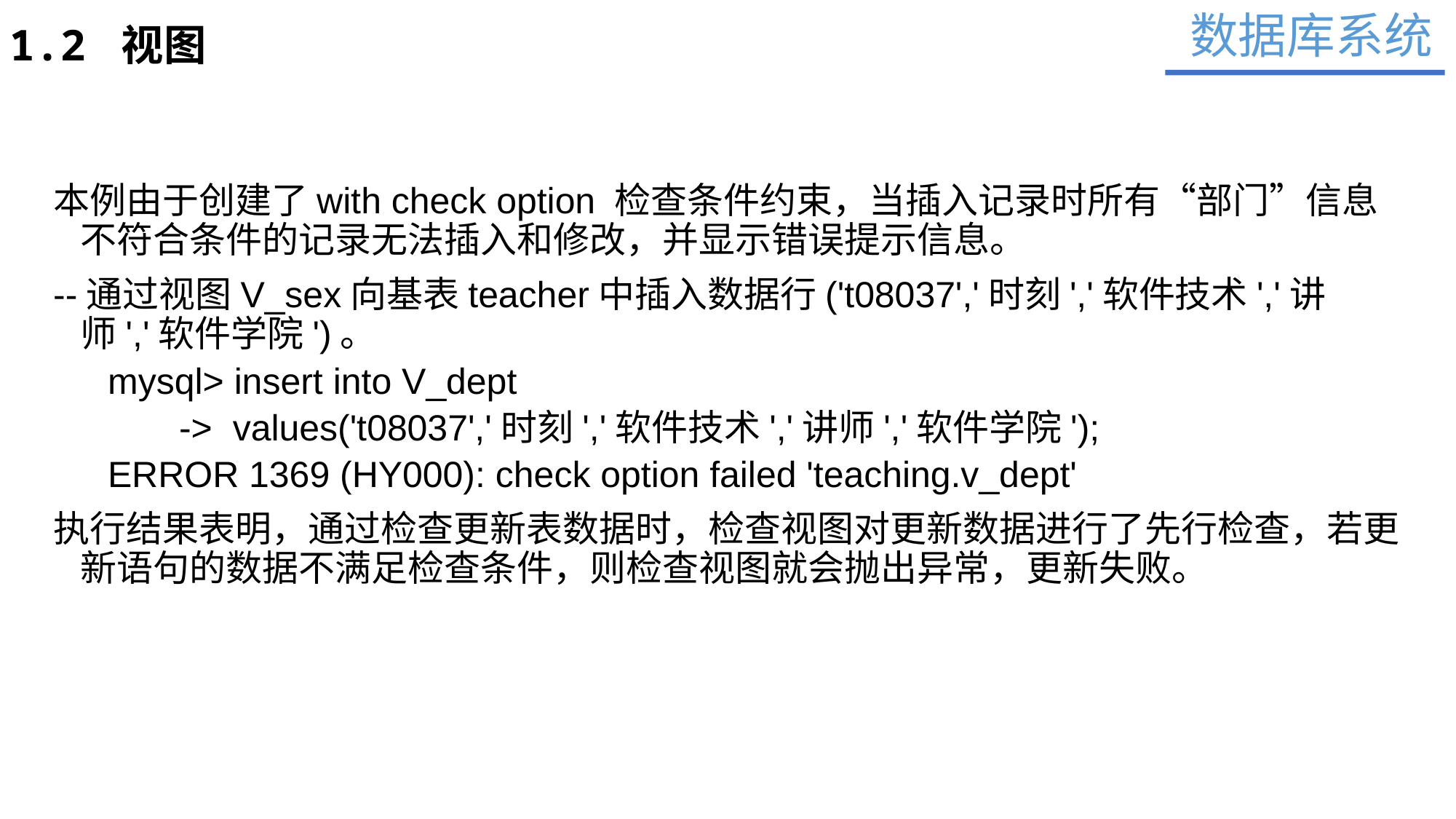

数据库系统
1.2 视图

本例由于创建了with check option 检查条件约束，当插入记录时所有“部门”信息不符合条件的记录无法插入和修改，并显示错误提示信息。
--通过视图V_sex向基表teacher中插入数据行('t08037','时刻','软件技术','讲师','软件学院')。
mysql> insert into V_dept
       ->  values('t08037','时刻','软件技术','讲师','软件学院');
ERROR 1369 (HY000): check option failed 'teaching.v_dept'
执行结果表明，通过检查更新表数据时，检查视图对更新数据进行了先行检查，若更新语句的数据不满足检查条件，则检查视图就会抛出异常，更新失败。